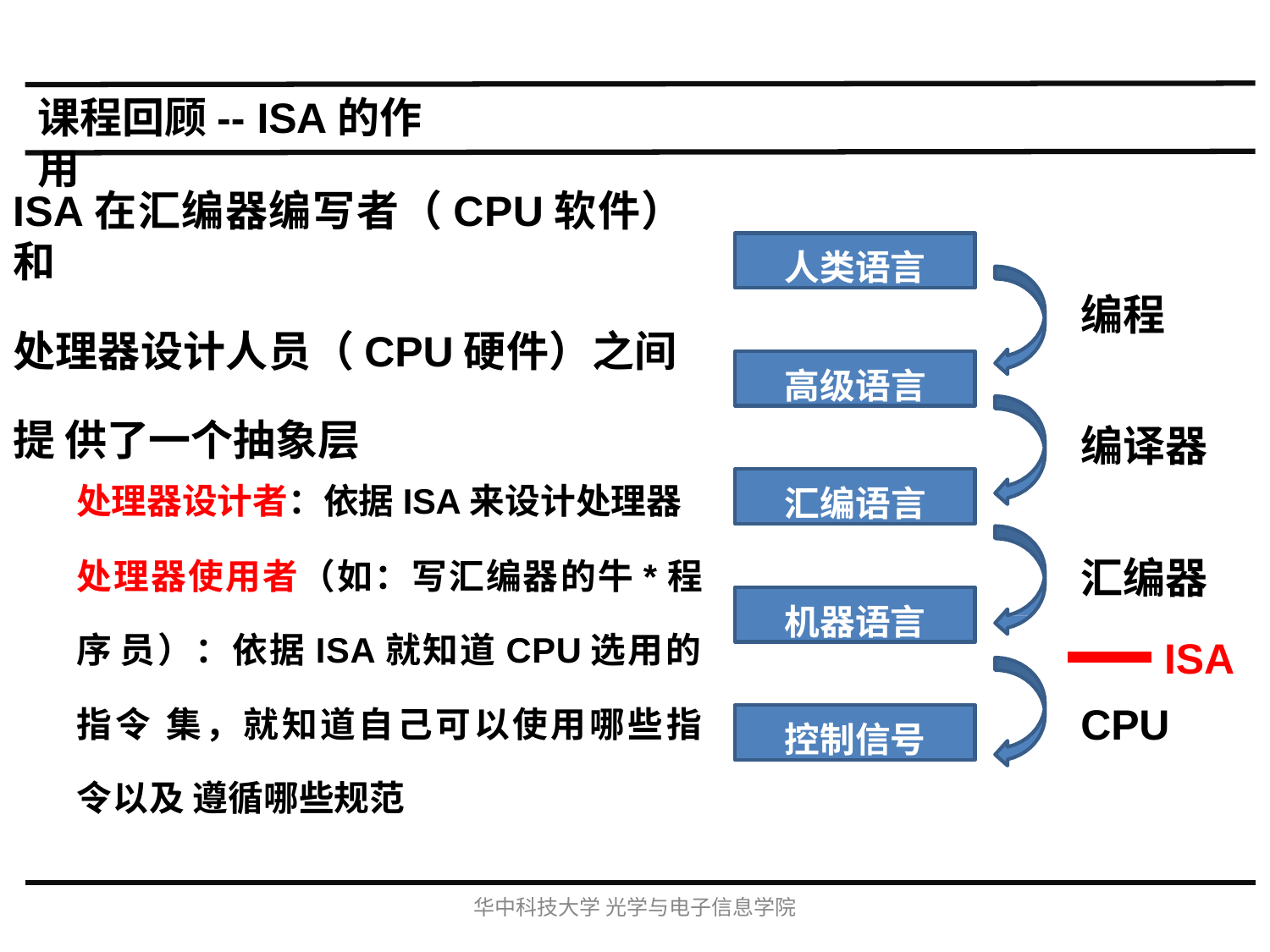

# 课程回顾-- ISA的作用
ISA在汇编器编写者（CPU软件）和
处理器设计人员（CPU硬件）之间提 供了一个抽象层
人类语言

编程

高级语言

编译器

汇编语言
处理器设计者：依据ISA来设计处理器
处理器使用者（如：写汇编器的牛*程序 员）：依据ISA就知道CPU选用的指令 集，就知道自己可以使用哪些指令以及 遵循哪些规范

汇编器

机器语言
ISA

CPU
控制信号

华中科技大学光学与电子信息学院